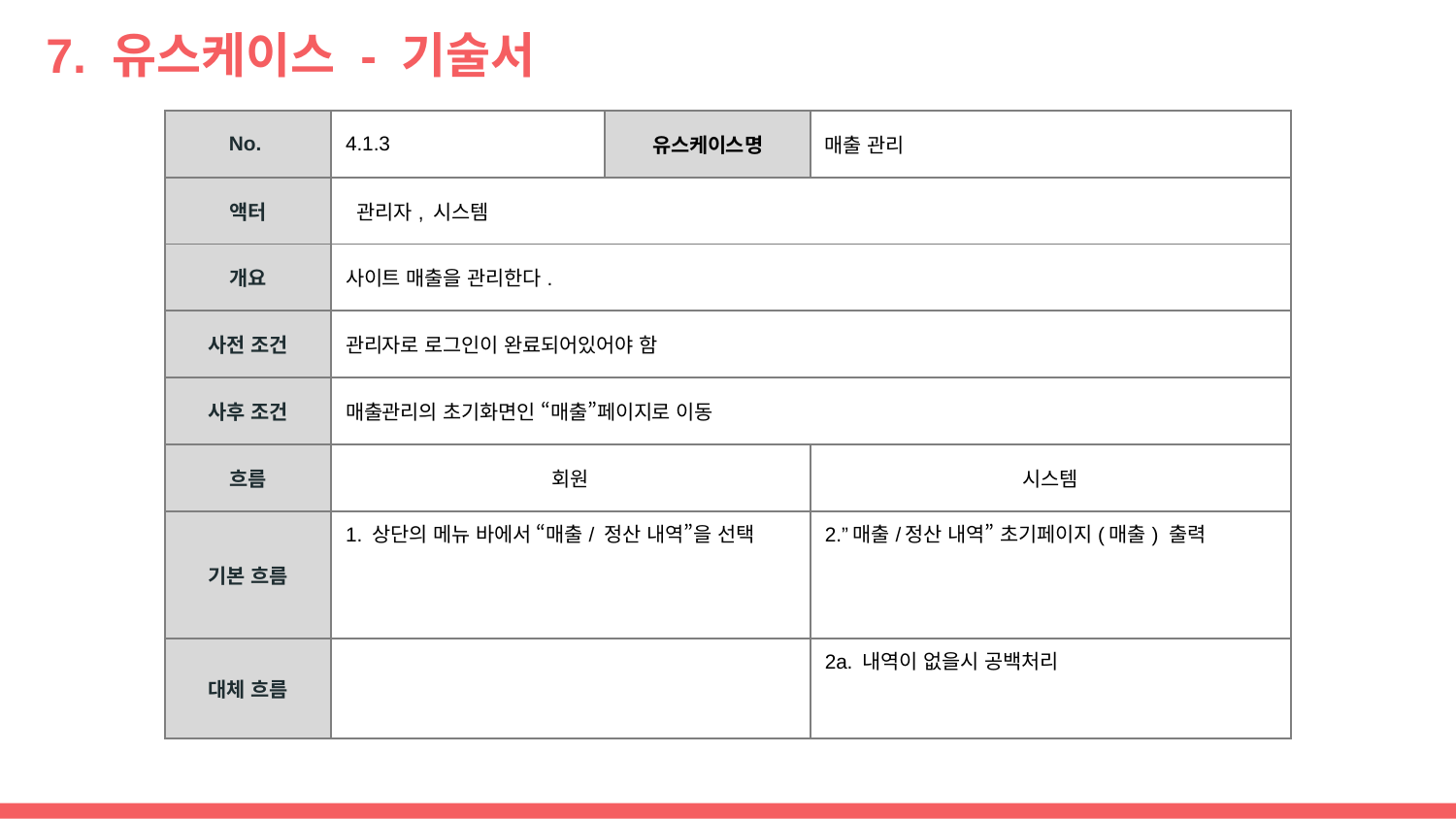

# 7. 유스케이스 - 기술서
| No. | 4.1.3 | 유스케이스명 | 매출 관리 |
| --- | --- | --- | --- |
| 액터 | 관리자, 시스템 |  |  |
| 개요 | 사이트 매출을 관리한다. |  |  |
| 사전 조건 | 관리자로 로그인이 완료되어있어야 함 |  |  |
| 사후 조건 | 매출관리의 초기화면인 “매출”페이지로 이동 |  |  |
| 흐름 | 회원 |  | 시스템 |
| 기본 흐름 | 1. 상단의 메뉴 바에서 “매출/ 정산 내역”을 선택 |  | 2.”매출/정산 내역” 초기페이지(매출) 출력 |
| 대체 흐름 |  |  | 2a. 내역이 없을시 공백처리 |